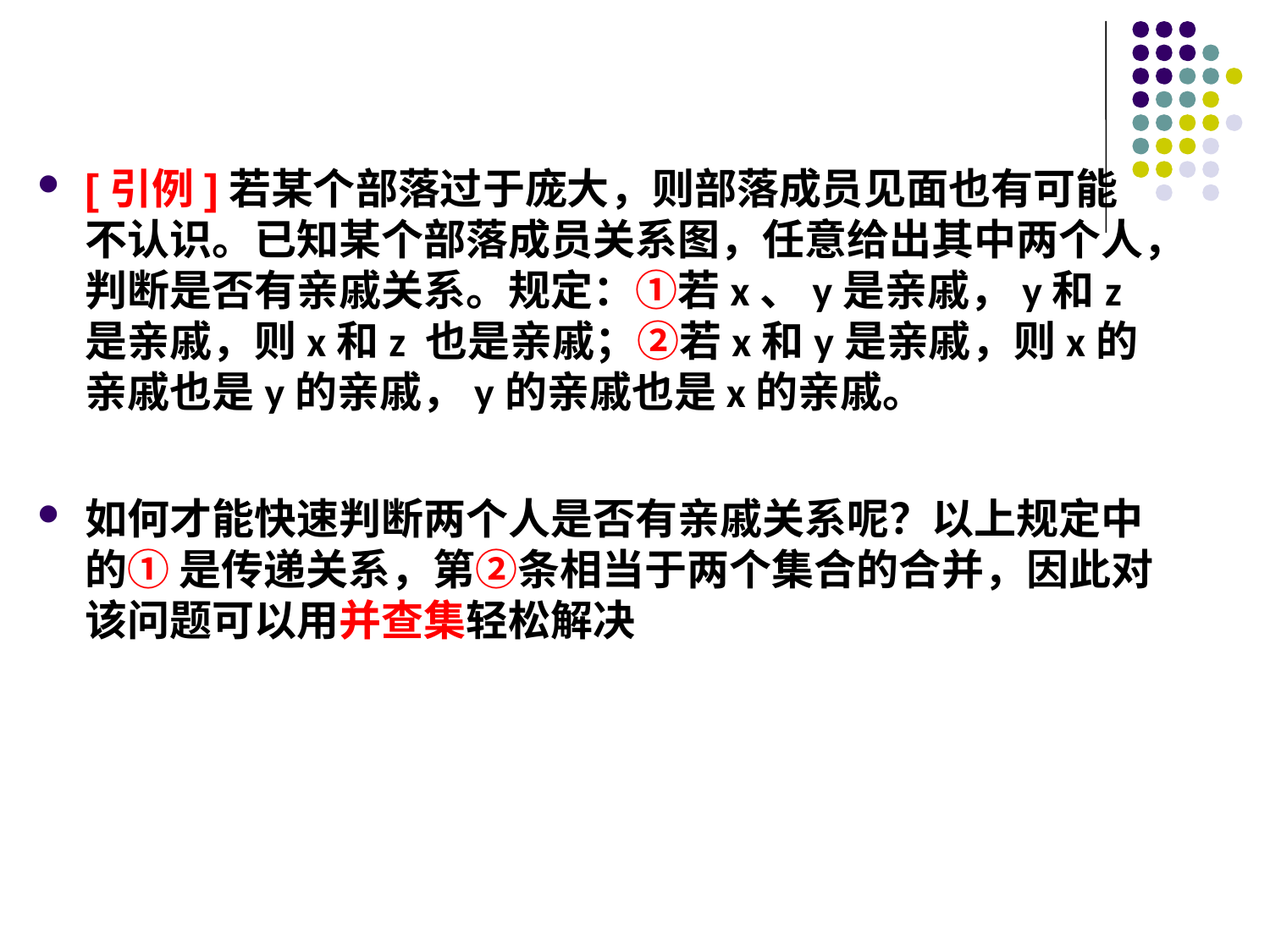

[引例]若某个部落过于庞大，则部落成员见面也有可能不认识。已知某个部落成员关系图，任意给出其中两个人，判断是否有亲戚关系。规定：①若x、y是亲戚，y和z是亲戚，则x和z 也是亲戚；②若x和y是亲戚，则x的亲戚也是y的亲戚，y的亲戚也是x的亲戚。
如何才能快速判断两个人是否有亲戚关系呢？以上规定中的① 是传递关系，第②条相当于两个集合的合并，因此对该问题可以用并查集轻松解决